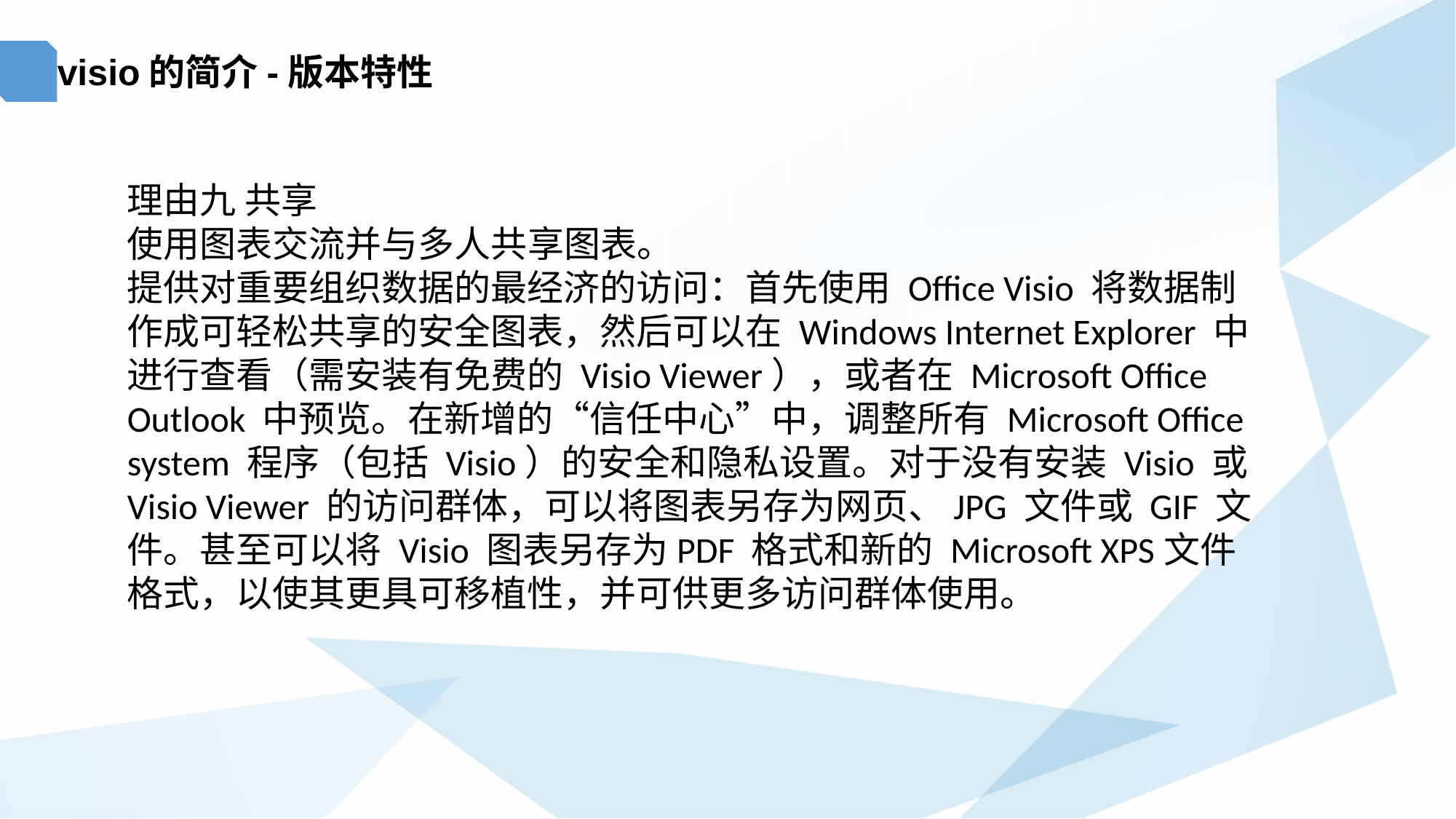

visio的简介-版本特性
理由九 共享
使用图表交流并与多人共享图表。
提供对重要组织数据的最经济的访问：首先使用 Office Visio 将数据制作成可轻松共享的安全图表，然后可以在 Windows Internet Explorer 中进行查看（需安装有免费的 Visio Viewer），或者在 Microsoft Office Outlook 中预览。在新增的“信任中心”中，调整所有 Microsoft Office system 程序（包括 Visio）的安全和隐私设置。对于没有安装 Visio 或 Visio Viewer 的访问群体，可以将图表另存为网页、JPG 文件或 GIF 文件。甚至可以将 Visio 图表另存为PDF 格式和新的 Microsoft XPS文件格式，以使其更具可移植性，并可供更多访问群体使用。